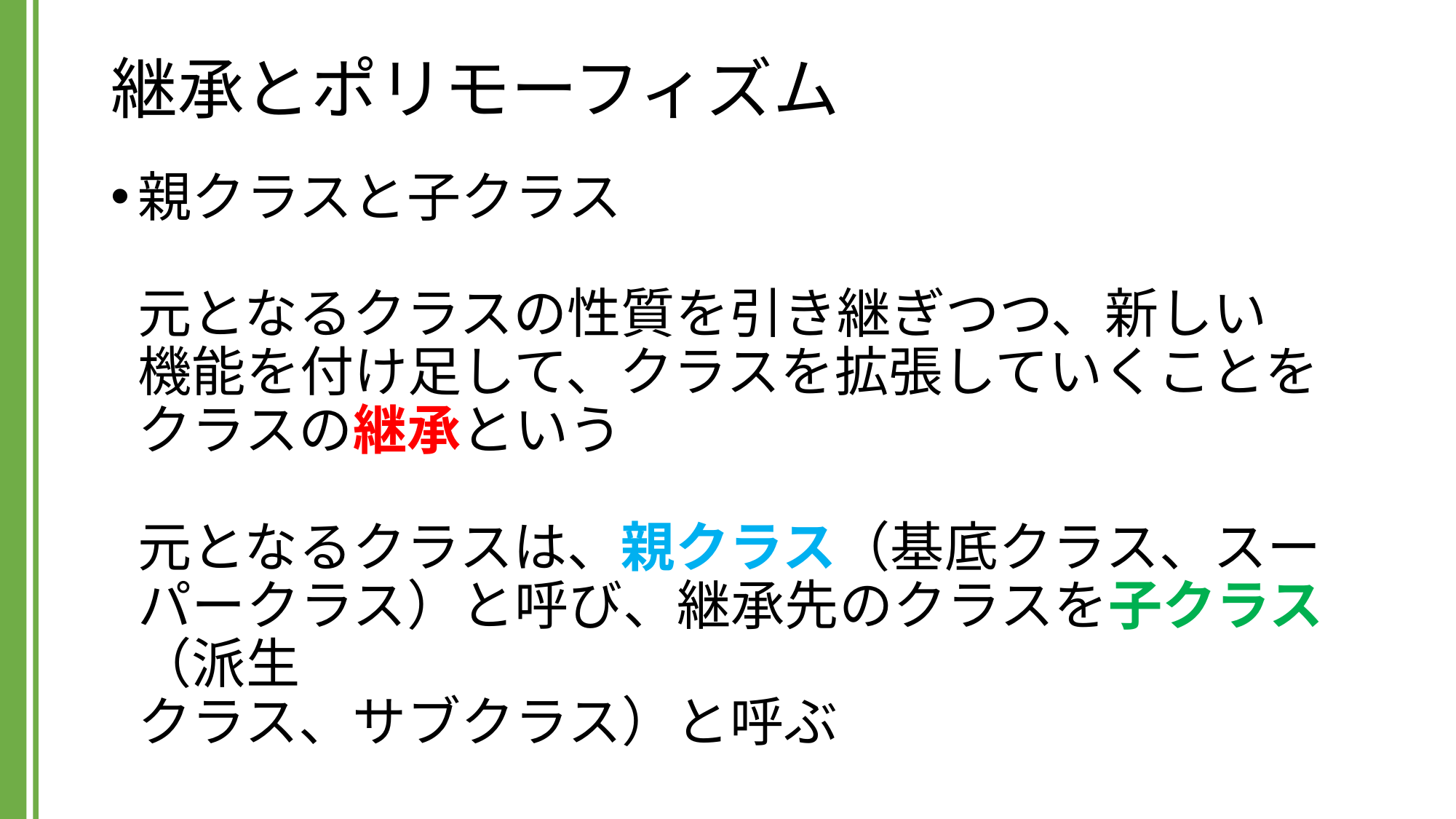

# 継承とポリモーフィズム
親クラスと子クラス
元となるクラスの性質を引き継ぎつつ、新しい
機能を付け足して、クラスを拡張していくことを
クラスの継承という
元となるクラスは、親クラス（基底クラス、スーパークラス）と呼び、継承先のクラスを子クラス（派生
クラス、サブクラス）と呼ぶ